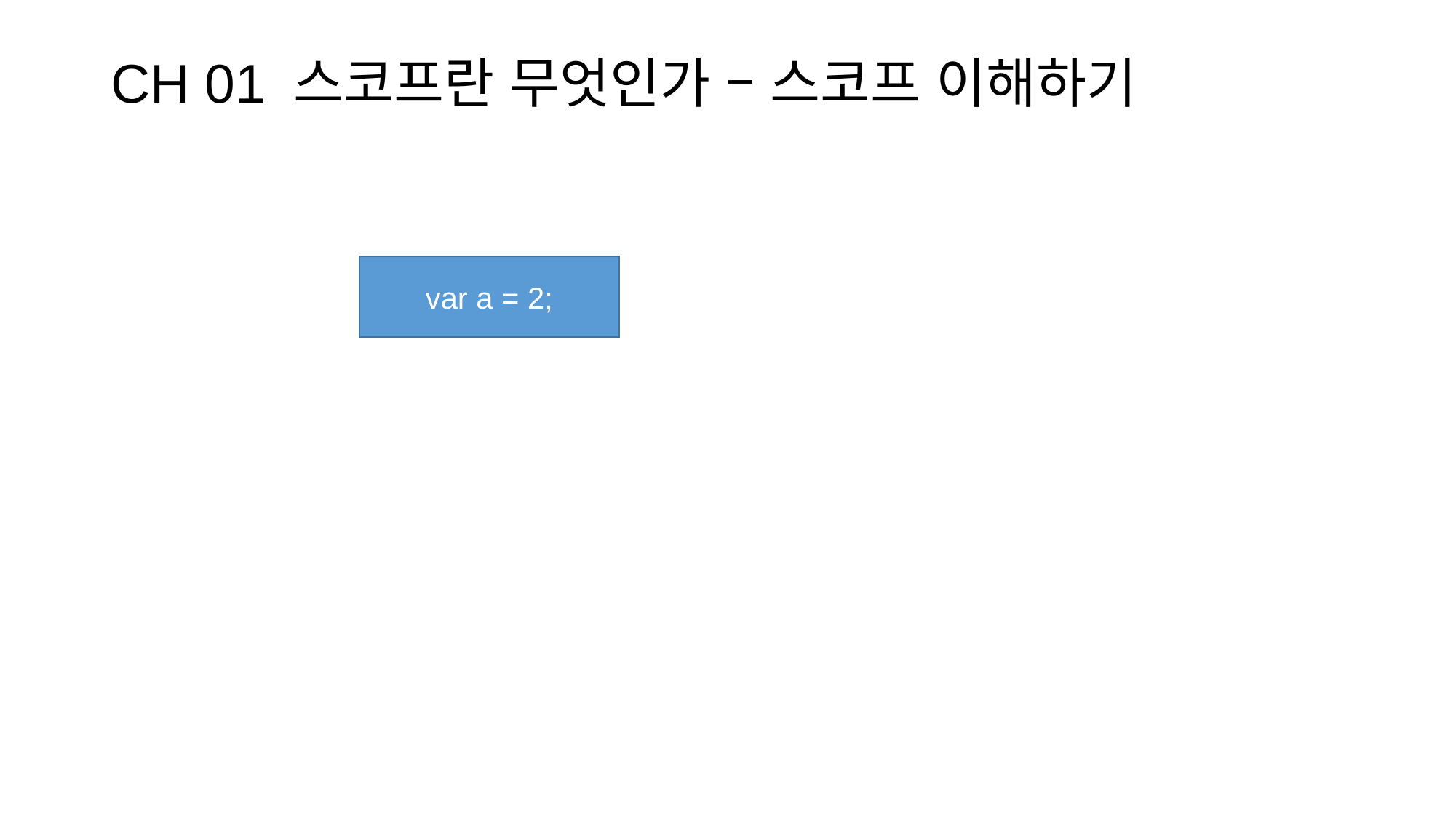

# CH 01 스코프란 무엇인가 – 스코프 이해하기

var a = 2;